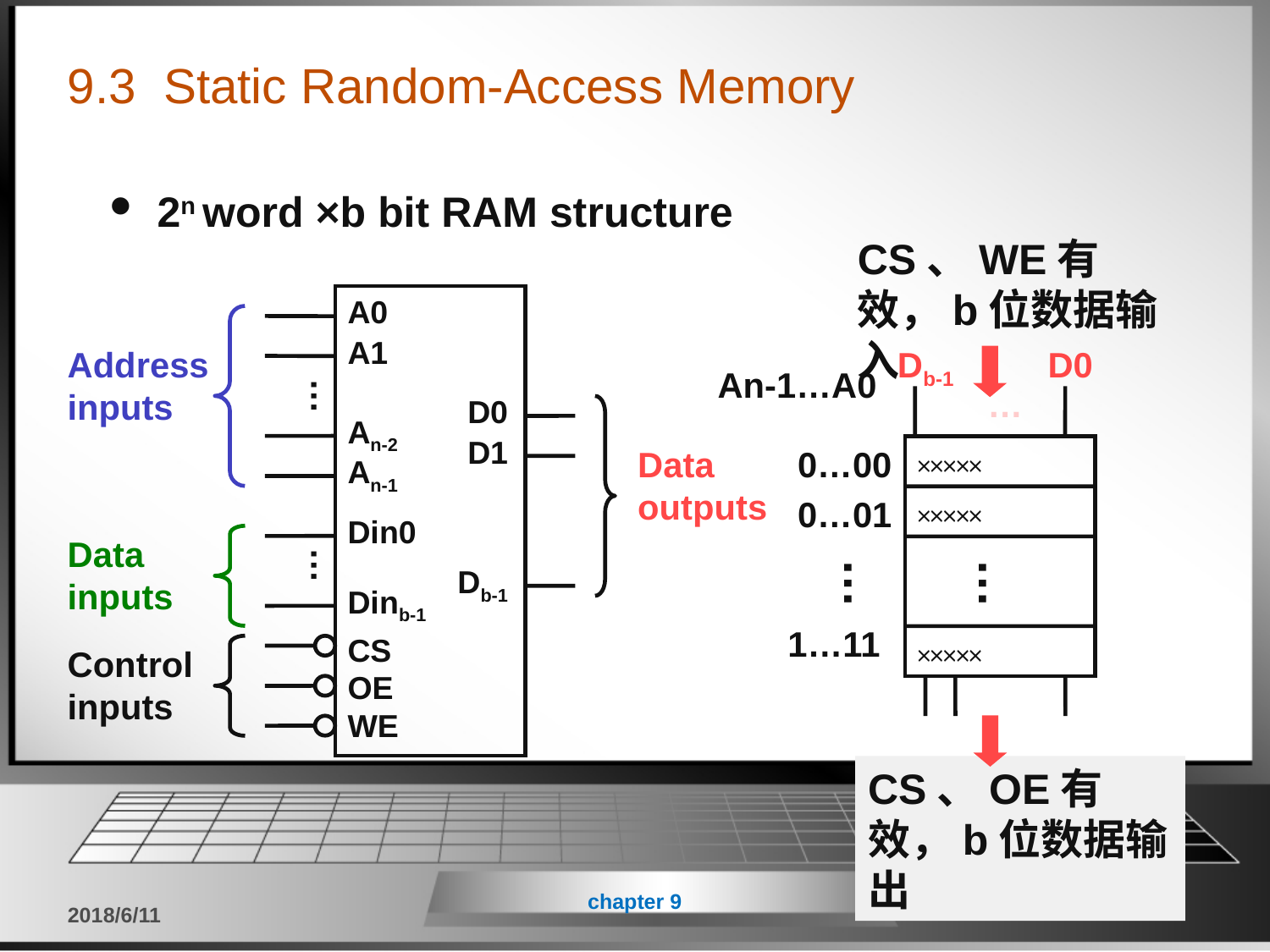

# 9.3  Static Random-Access Memory
2n word ×b bit RAM structure
CS、WE有效，b位数据输入
Db-1
D0

An-1…A0
…

0…00

×××××
0…01

×××××

…
…
1…11

×××××

CS、OE有效，b位数据输出

A0

A1

…
D0
An-2

D1

An-1

Din0

…
Db-1
Dinb-1

CS

OE

WE

Address inputs

Data outputs
Data inputs

Control inputs
chapter 9
2018/6/11